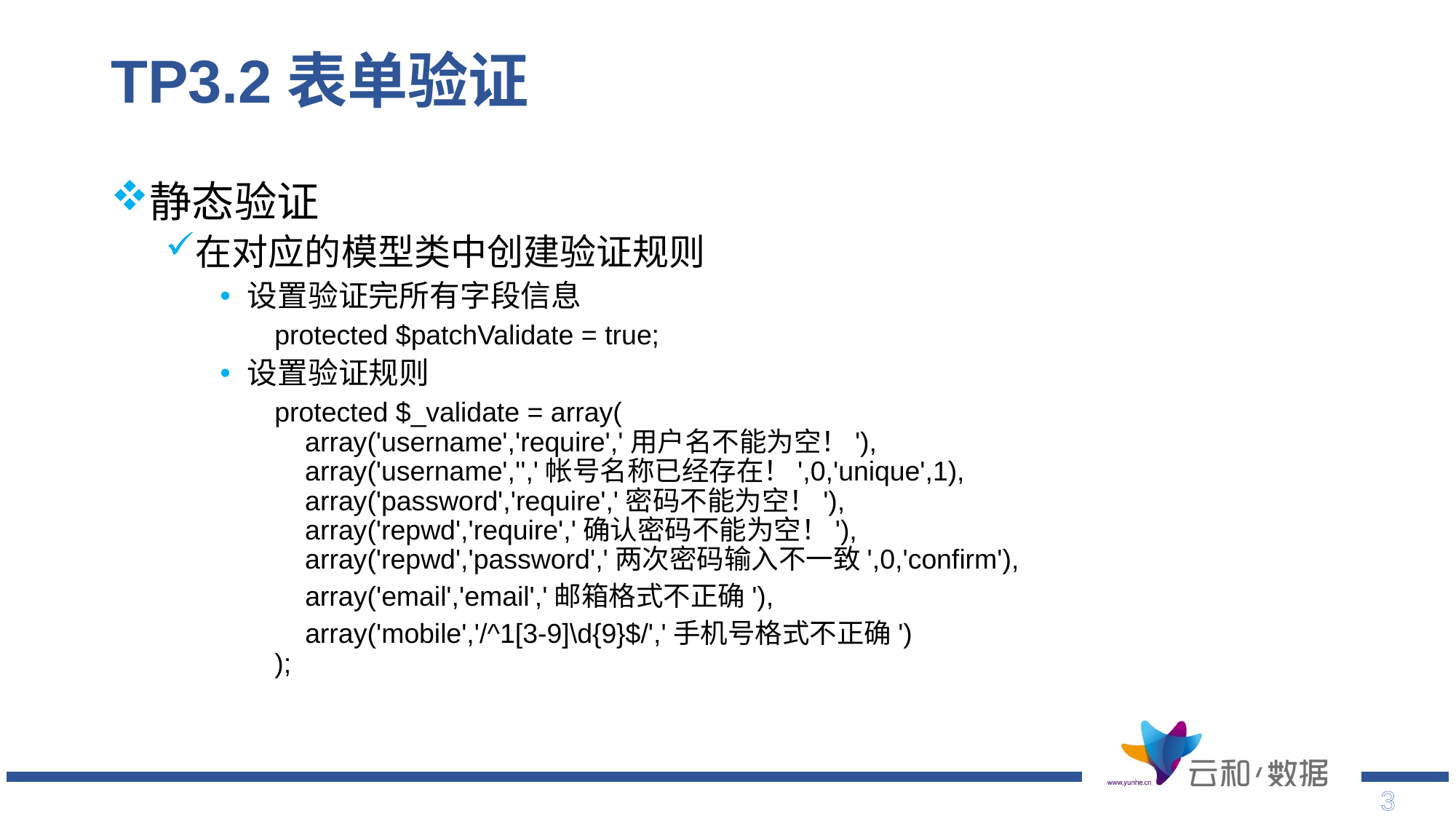

# TP3.2表单验证
静态验证
在对应的模型类中创建验证规则
设置验证完所有字段信息
protected $patchValidate = true;
设置验证规则
protected $_validate = array(
    array('username','require','用户名不能为空！'),
    array('username','','帐号名称已经存在！',0,'unique',1),
    array('password','require','密码不能为空！'),
    array('repwd','require','确认密码不能为空！'),
    array('repwd','password','两次密码输入不一致',0,'confirm'),
    array('email','email','邮箱格式不正确'),
    array('mobile','/^1[3-9]\d{9}$/','手机号格式不正确')
);